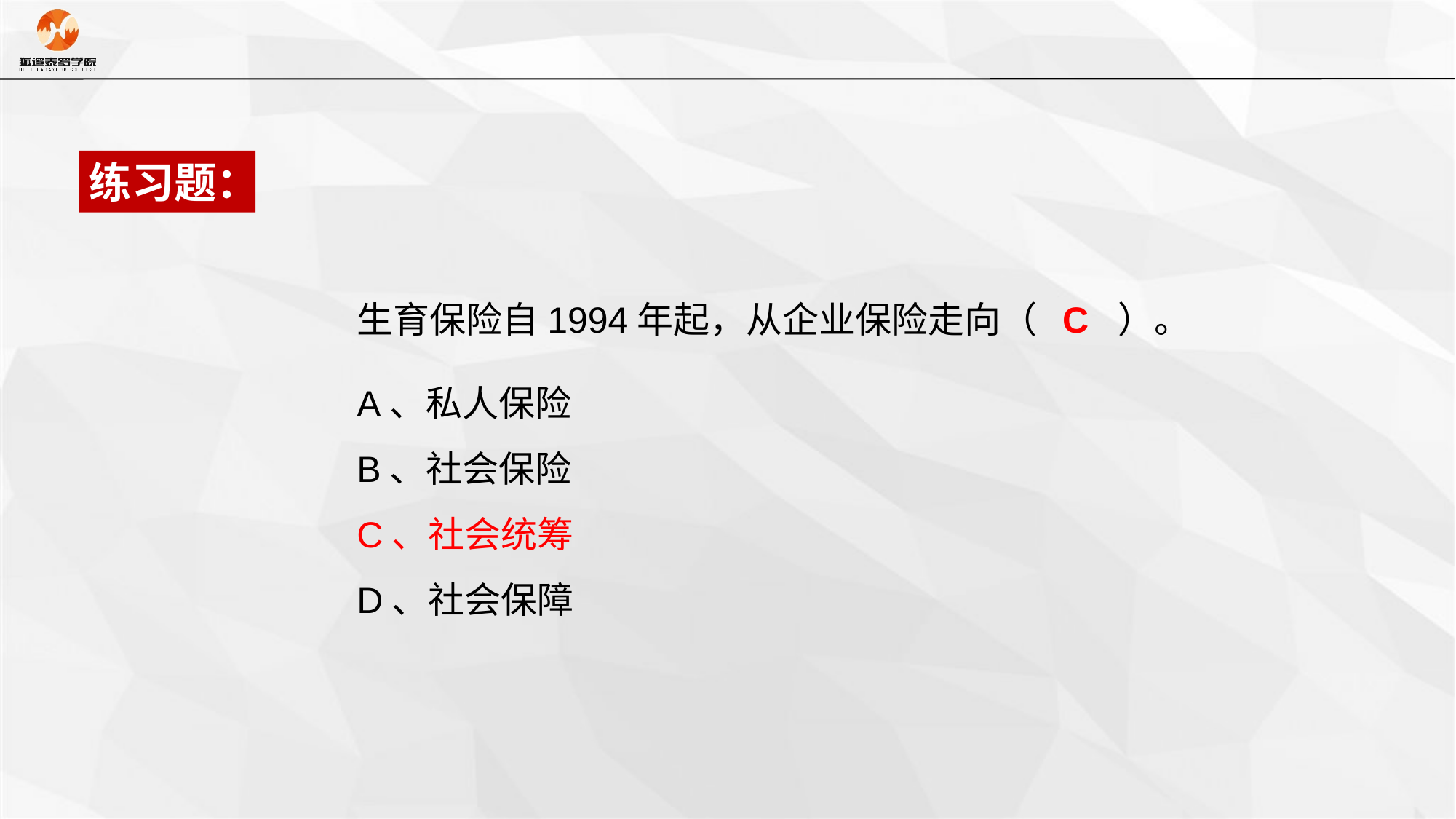

练习题：
生育保险自1994年起，从企业保险走向（  C  ）。
A、私人保险
B、社会保险
C、社会统筹
D、社会保障